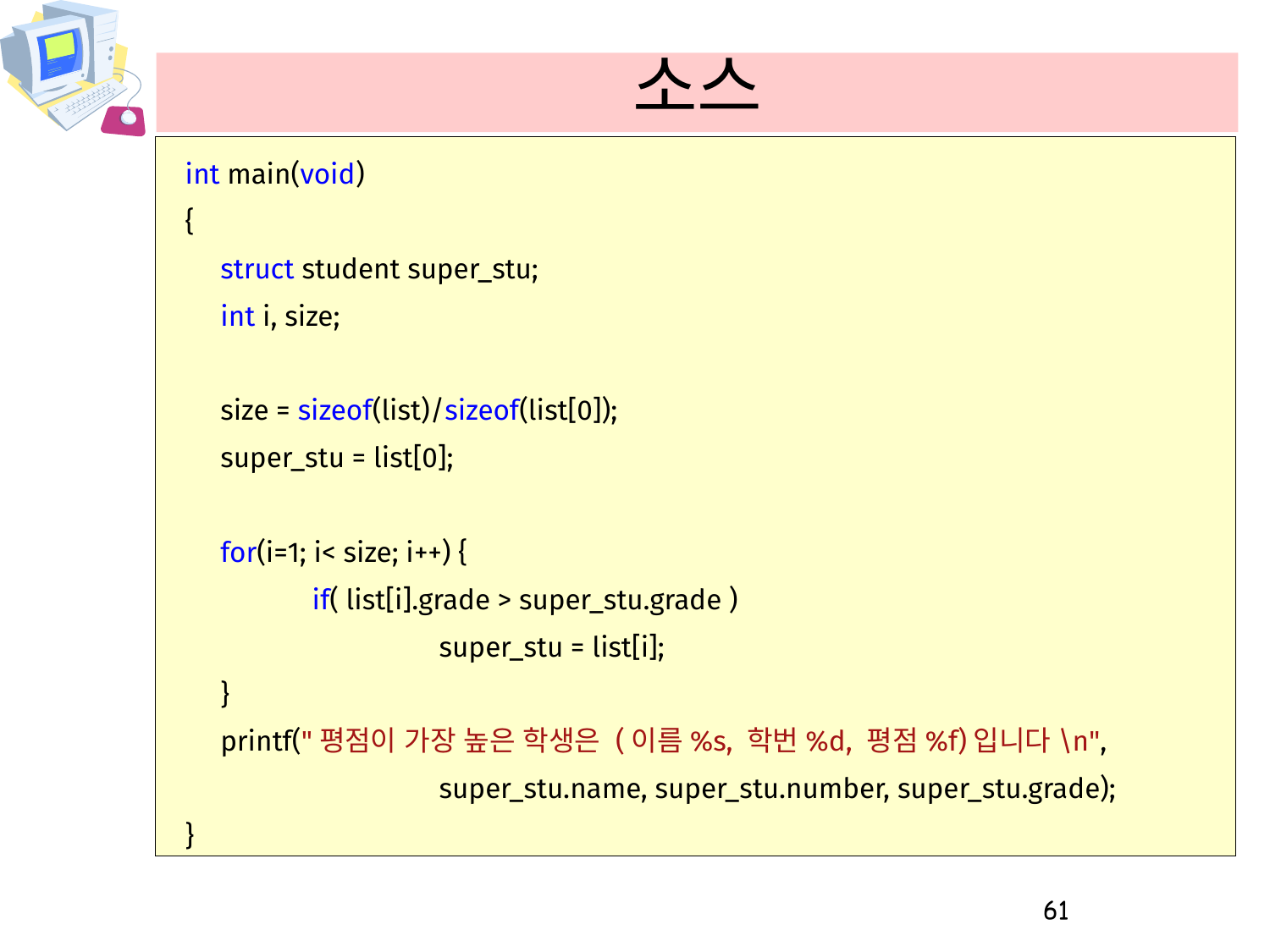

# 소스
int main(void)
{
	struct student super_stu;
	int i, size;

	size = sizeof(list)/sizeof(list[0]);
	super_stu = list[0];

	for(i=1; i< size; i++) {
		if( list[i].grade > super_stu.grade )
			super_stu = list[i];
	}
	printf("평점이 가장 높은 학생은 (이름%s, 학번%d, 평점%f)입니다\n",
			super_stu.name, super_stu.number, super_stu.grade);
}

61